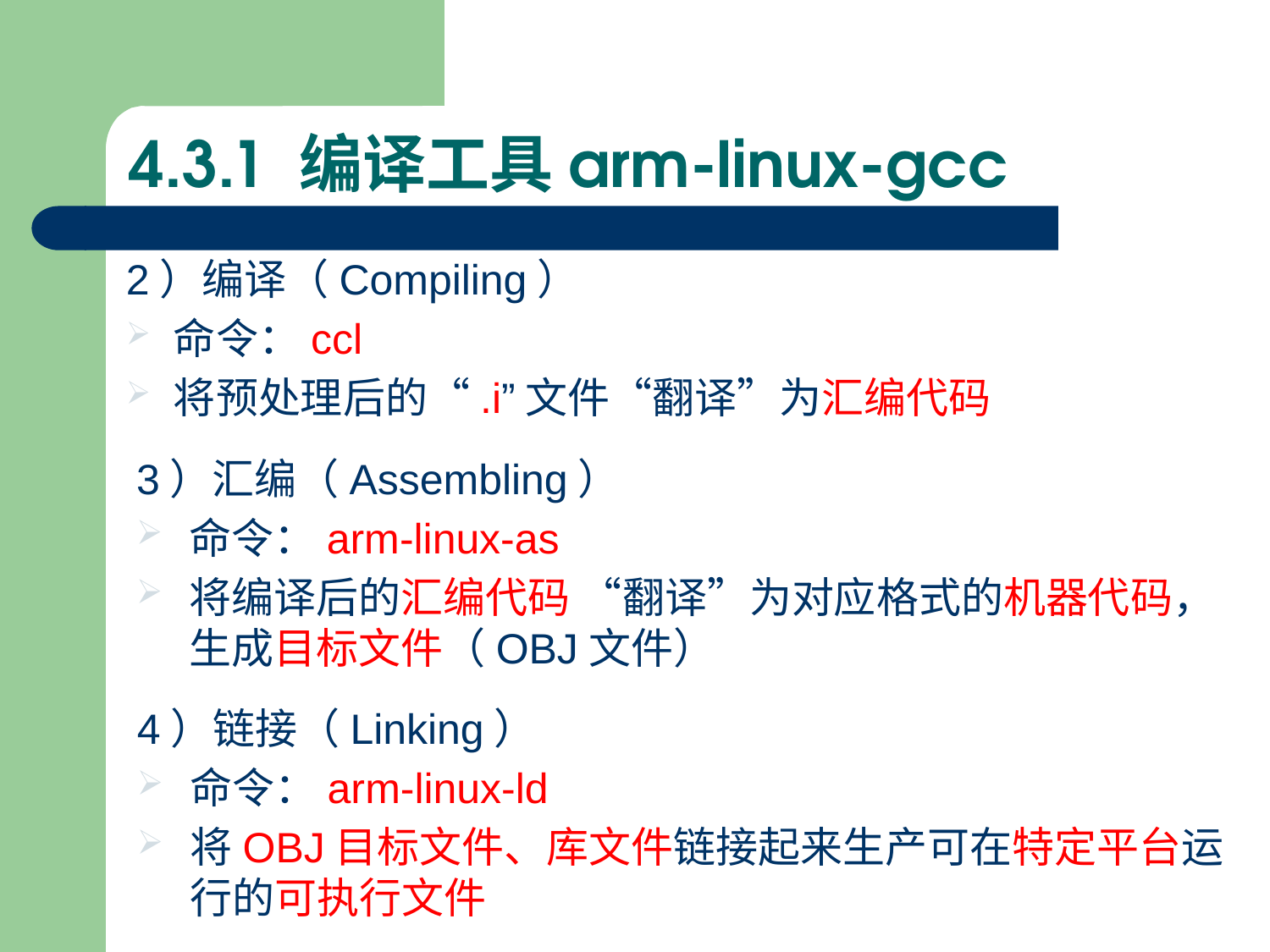

# 4.3.1 编译工具arm-linux-gcc
2）编译（Compiling）
命令：ccl
将预处理后的“.i”文件“翻译”为汇编代码
3）汇编（Assembling）
命令：arm-linux-as
将编译后的汇编代码 “翻译”为对应格式的机器代码，生成目标文件（OBJ文件）
4）链接（Linking）
命令：arm-linux-ld
将OBJ目标文件、库文件链接起来生产可在特定平台运行的可执行文件